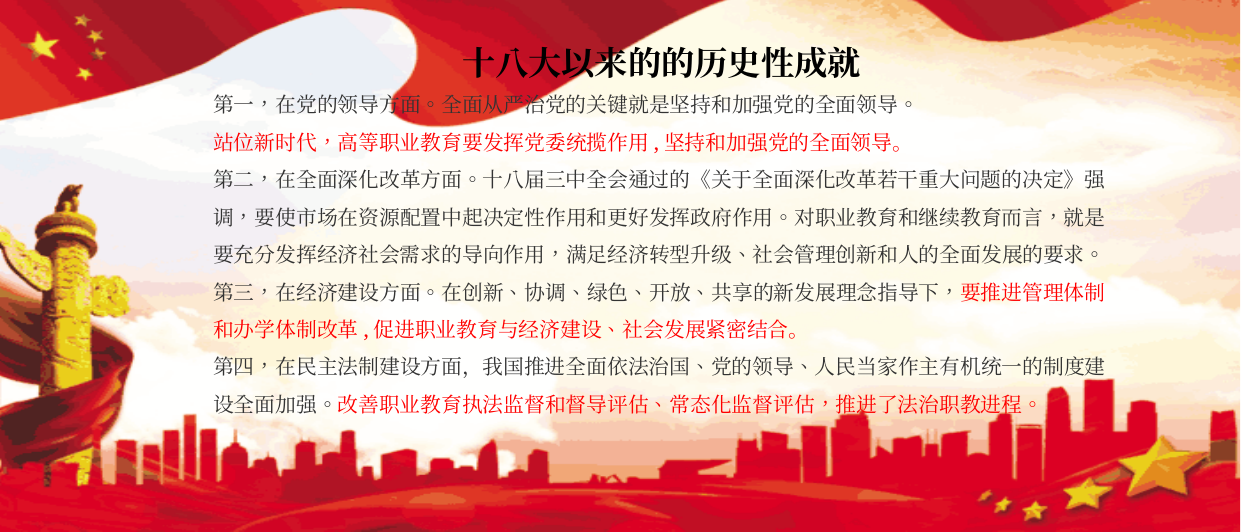

十八大以来的的历史性成就
第一，在党的领导方面。全面从严治党的关键就是坚持和加强党的全面领导。
站位新时代，高等职业教育要发挥党委统揽作用,坚持和加强党的全面领导。
第二，在全面深化改革方面。十八届三中全会通过的《关于全面深化改革若干重大问题的决定》强调，要使市场在资源配置中起决定性作用和更好发挥政府作用。对职业教育和继续教育而言，就是要充分发挥经济社会需求的导向作用，满足经济转型升级、社会管理创新和人的全面发展的要求。
第三，在经济建设方面。在创新、协调、绿色、开放、共享的新发展理念指导下，要推进管理体制和办学体制改革,促进职业教育与经济建设、社会发展紧密结合。
第四，在民主法制建设方面，我国推进全面依法治国、党的领导、人民当家作主有机统一的制度建设全面加强。改善职业教育执法监督和督导评估、常态化监督评估，推进了法治职教进程。